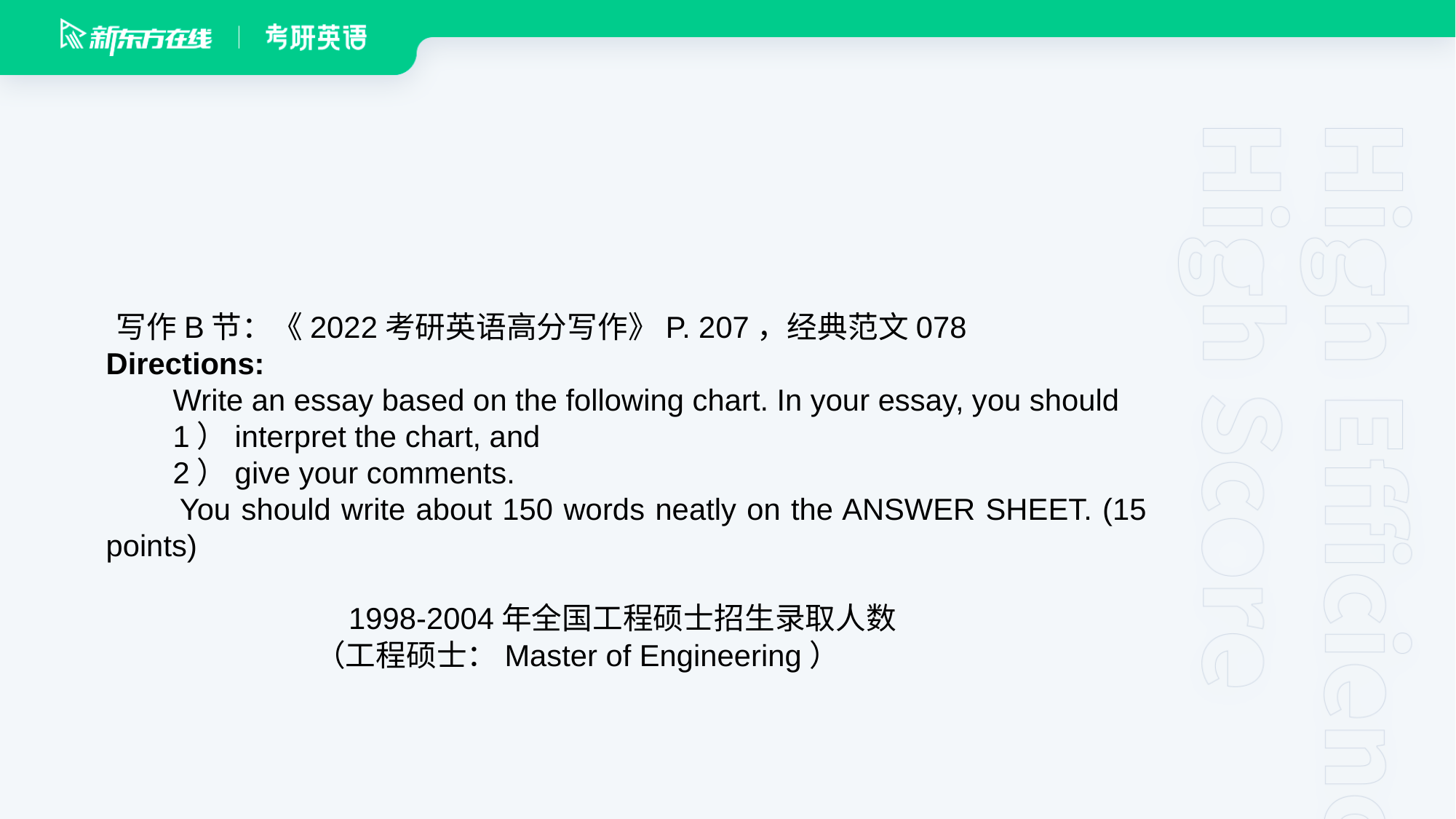

写作B节：《2022考研英语高分写作》P. 207，经典范文078
Directions:
        Write an essay based on the following chart. In your essay, you should
        1）interpret the chart, and
        2）give your comments.
    You should write about 150 words neatly on the ANSWER SHEET. (15 points)

                             1998-2004年全国工程硕士招生录取人数
                              （工程硕士：Master of Engineering）